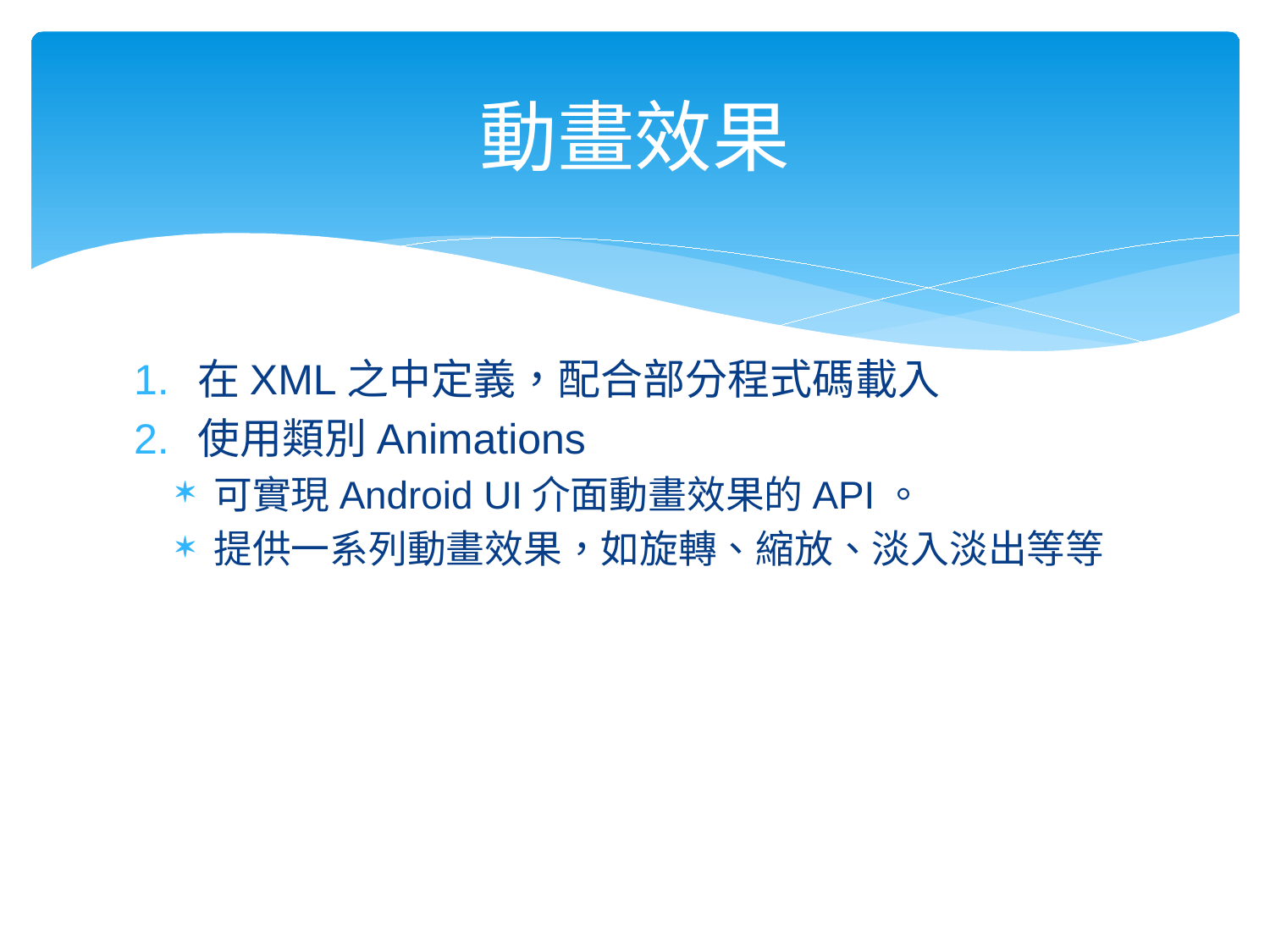

# 動畫效果
在XML之中定義，配合部分程式碼載入
使用類別Animations
可實現Android UI介面動畫效果的API。
提供一系列動畫效果，如旋轉、縮放、淡入淡出等等